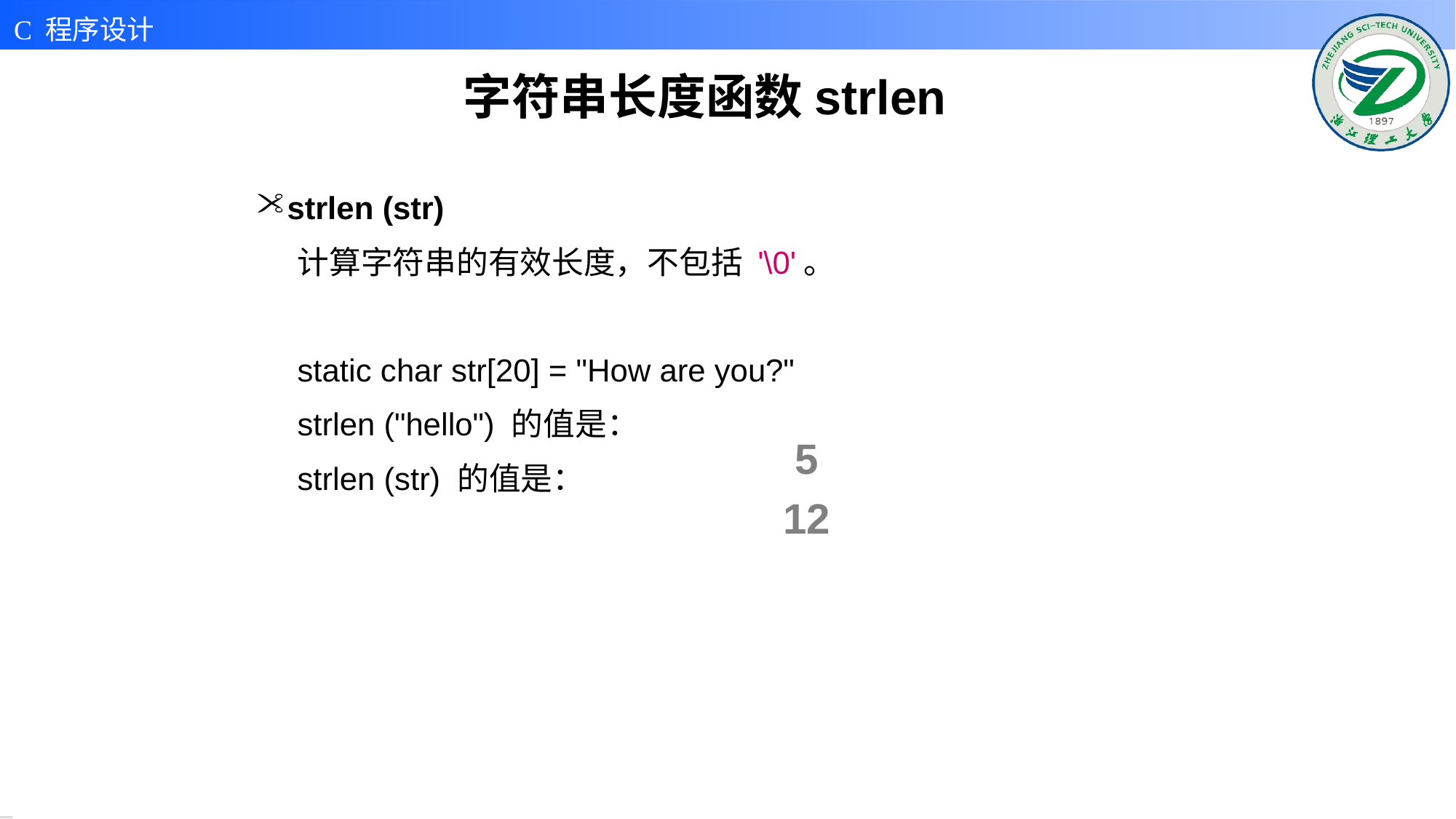

# 字符串长度函数strlen
strlen (str)
计算字符串的有效长度，不包括 '\0'。

static char str[20] = "How are you?"
strlen ("hello") 的值是：
strlen (str) 的值是：
 5
12